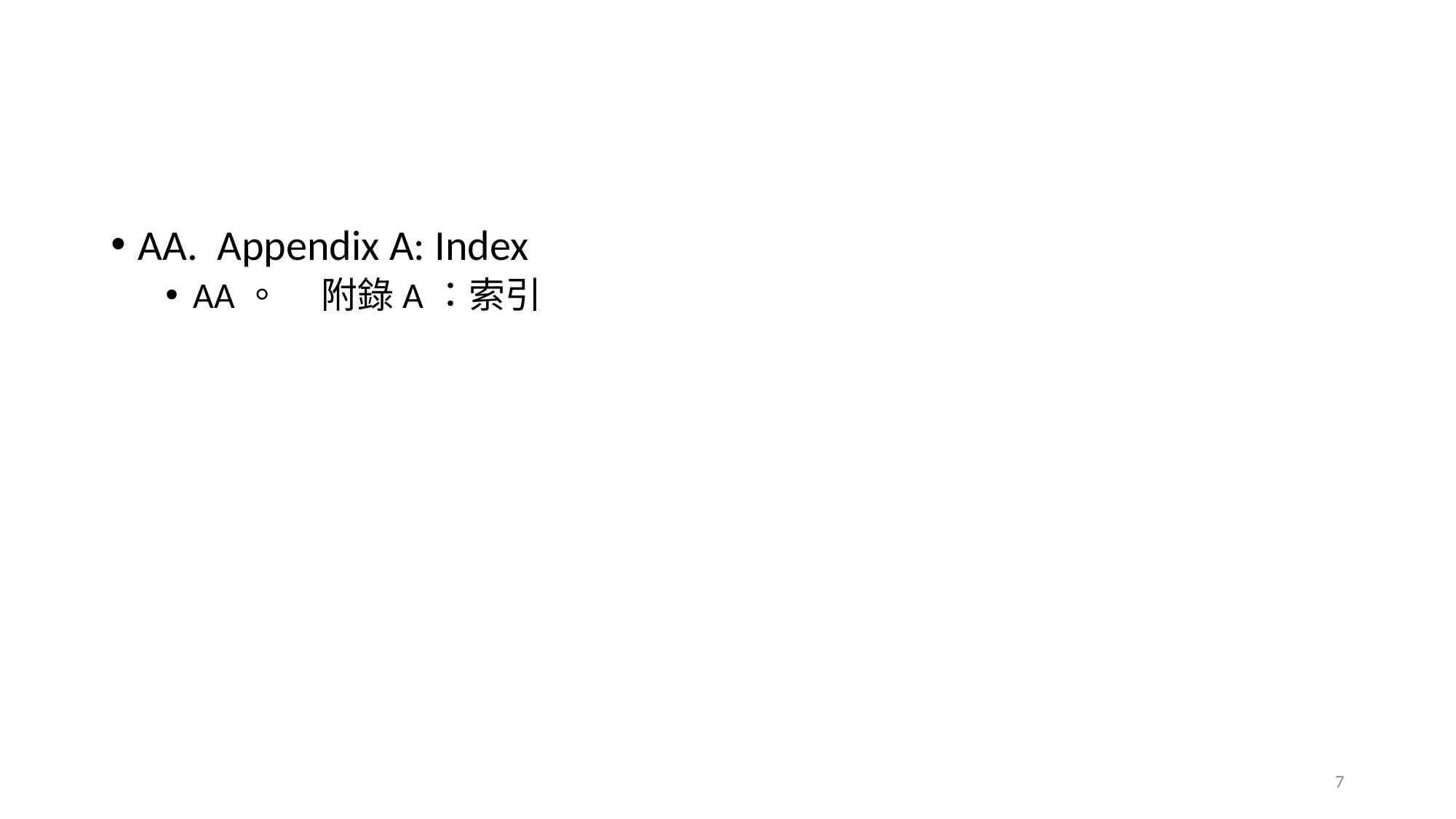

#
AA.  Appendix A: Index
AA。     附錄A：索引
7